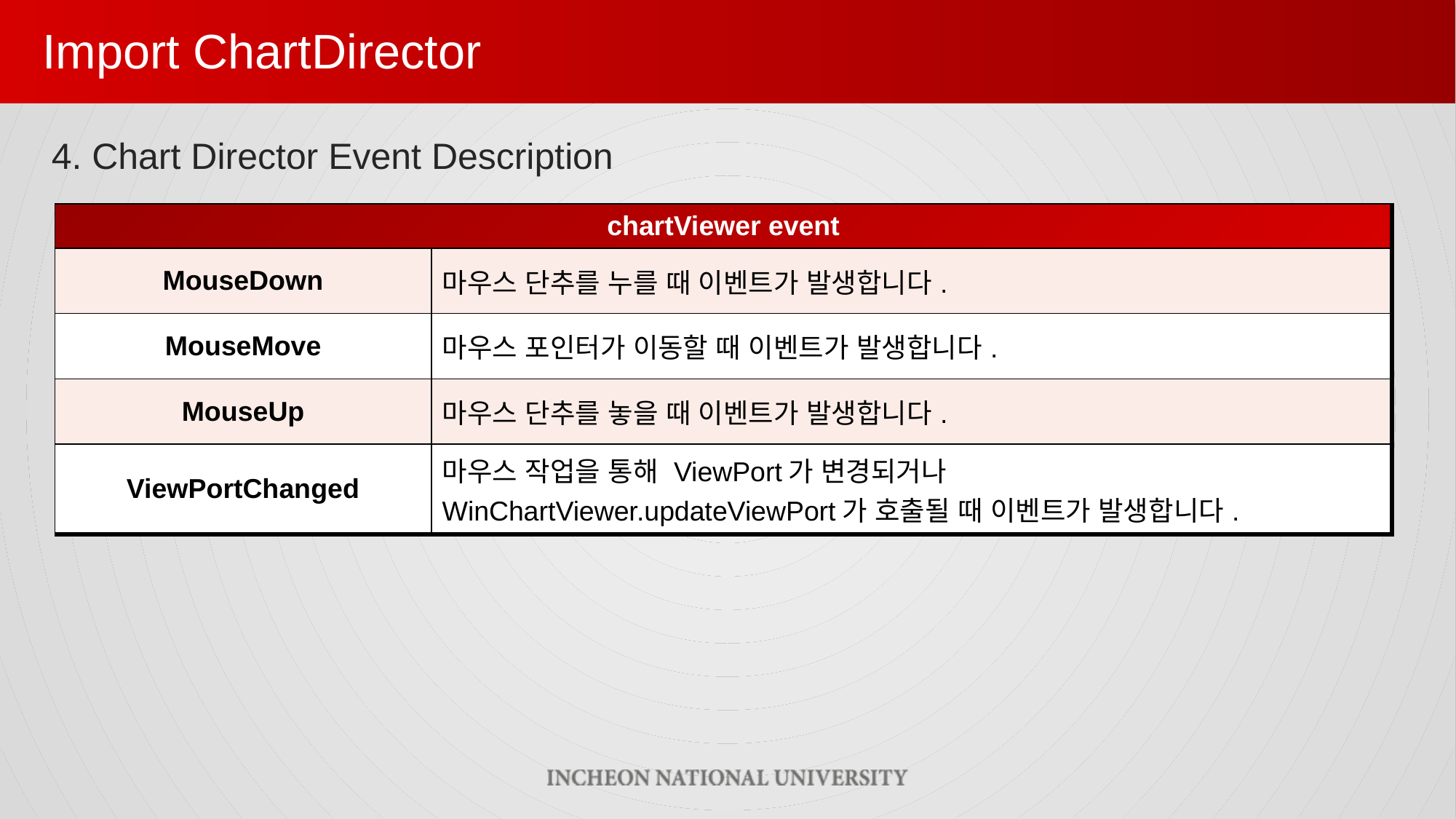

Import ChartDirector
    4. Chart Director Event Description
| chartViewer event |  |
| --- | --- |
| MouseDown | 마우스 단추를 누를 때 이벤트가 발생합니다. |
| MouseMove | 마우스 포인터가 이동할 때 이벤트가 발생합니다. |
| MouseUp | 마우스 단추를 놓을 때 이벤트가 발생합니다. |
| ViewPortChanged | 마우스 작업을 통해 ViewPort가 변경되거나 WinChartViewer.updateViewPort가 호출될 때 이벤트가 발생합니다. |